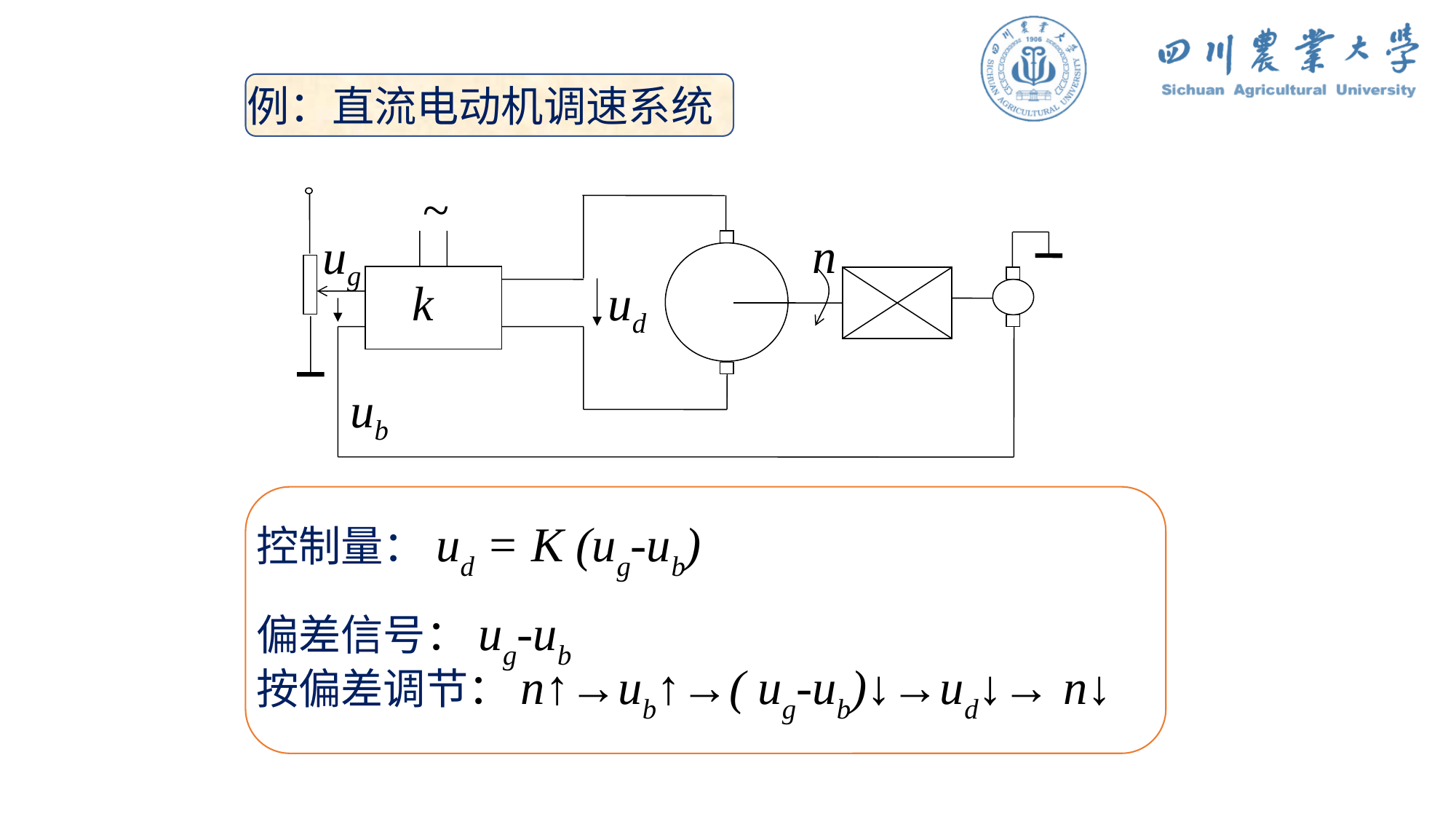

例：直流电动机调速系统

~

n
ug

   k

ud

ub

控制量：ud = K (ug-ub)
偏差信号：ug-ub

按偏差调节：n↑→ub↑→( ug-ub)↓→ud↓→ n↓